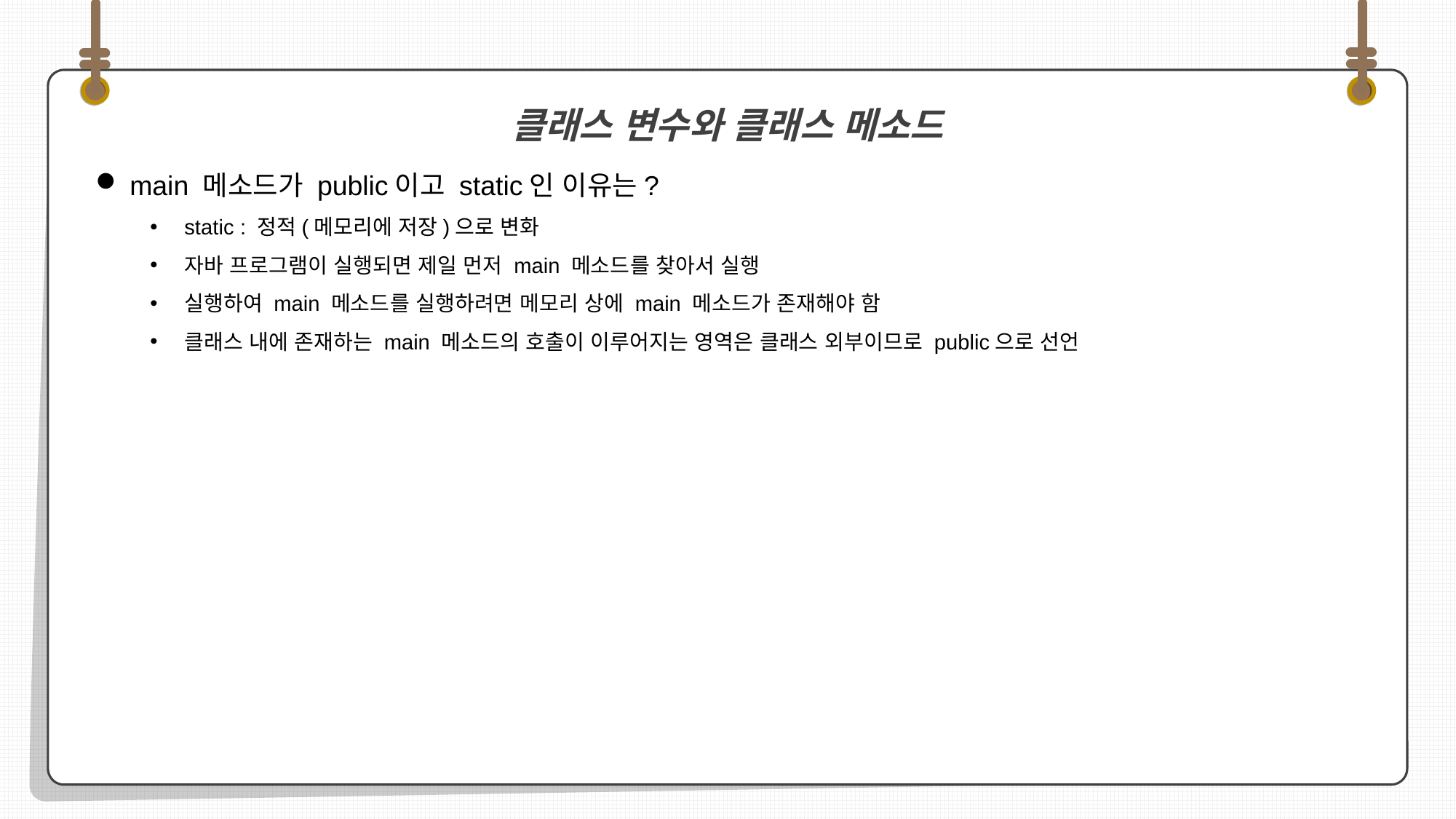

main 메소드가 public이고 static인 이유는?
static : 정적(메모리에 저장)으로 변화
자바 프로그램이 실행되면 제일 먼저 main 메소드를 찾아서 실행
실행하여 main 메소드를 실행하려면 메모리 상에 main 메소드가 존재해야 함
클래스 내에 존재하는 main 메소드의 호출이 이루어지는 영역은 클래스 외부이므로 public으로 선언
클래스 변수와 클래스 메소드